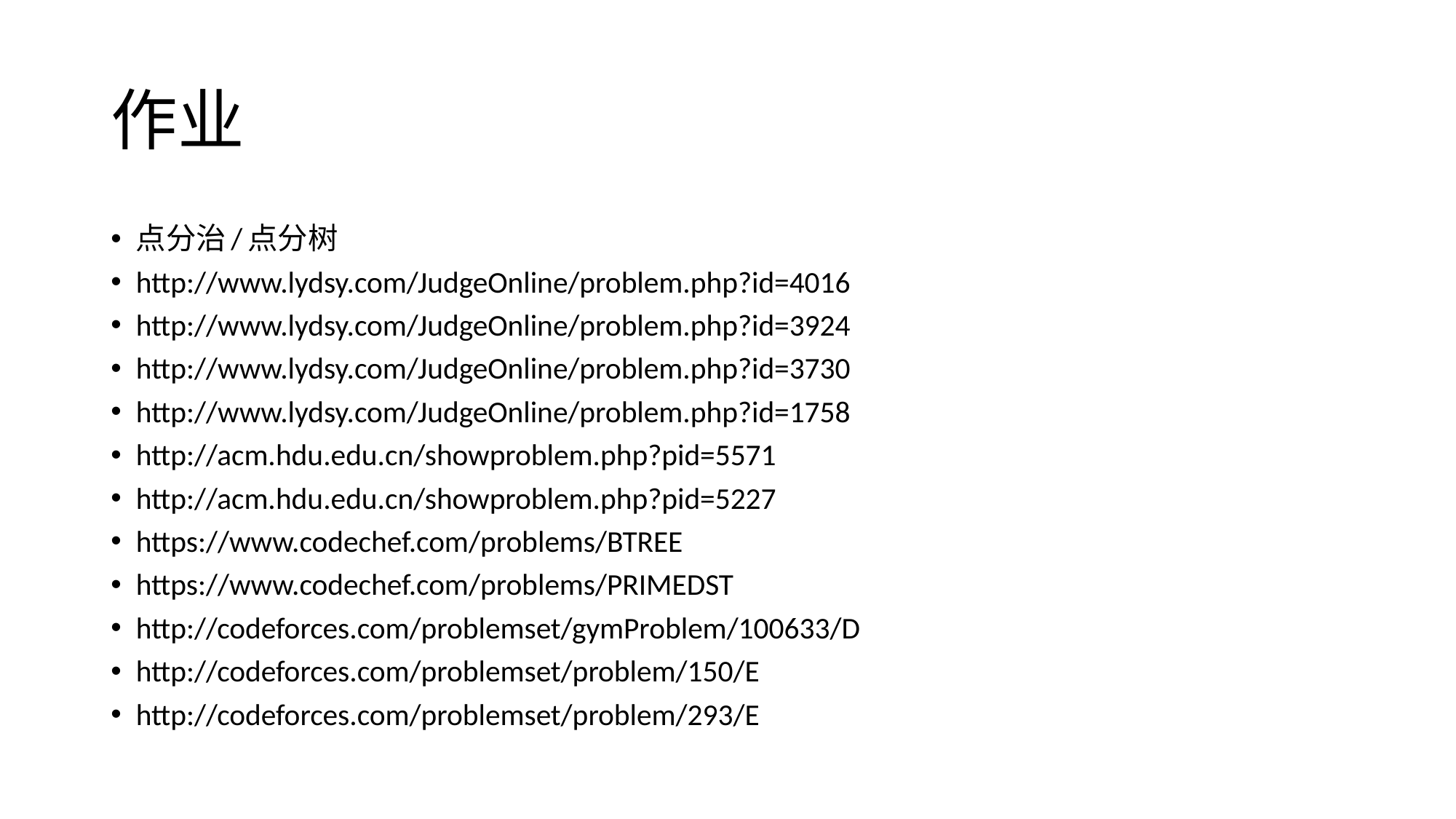

# 作业
点分治/点分树
http://www.lydsy.com/JudgeOnline/problem.php?id=4016
http://www.lydsy.com/JudgeOnline/problem.php?id=3924
http://www.lydsy.com/JudgeOnline/problem.php?id=3730
http://www.lydsy.com/JudgeOnline/problem.php?id=1758
http://acm.hdu.edu.cn/showproblem.php?pid=5571
http://acm.hdu.edu.cn/showproblem.php?pid=5227
https://www.codechef.com/problems/BTREE
https://www.codechef.com/problems/PRIMEDST
http://codeforces.com/problemset/gymProblem/100633/D
http://codeforces.com/problemset/problem/150/E
http://codeforces.com/problemset/problem/293/E